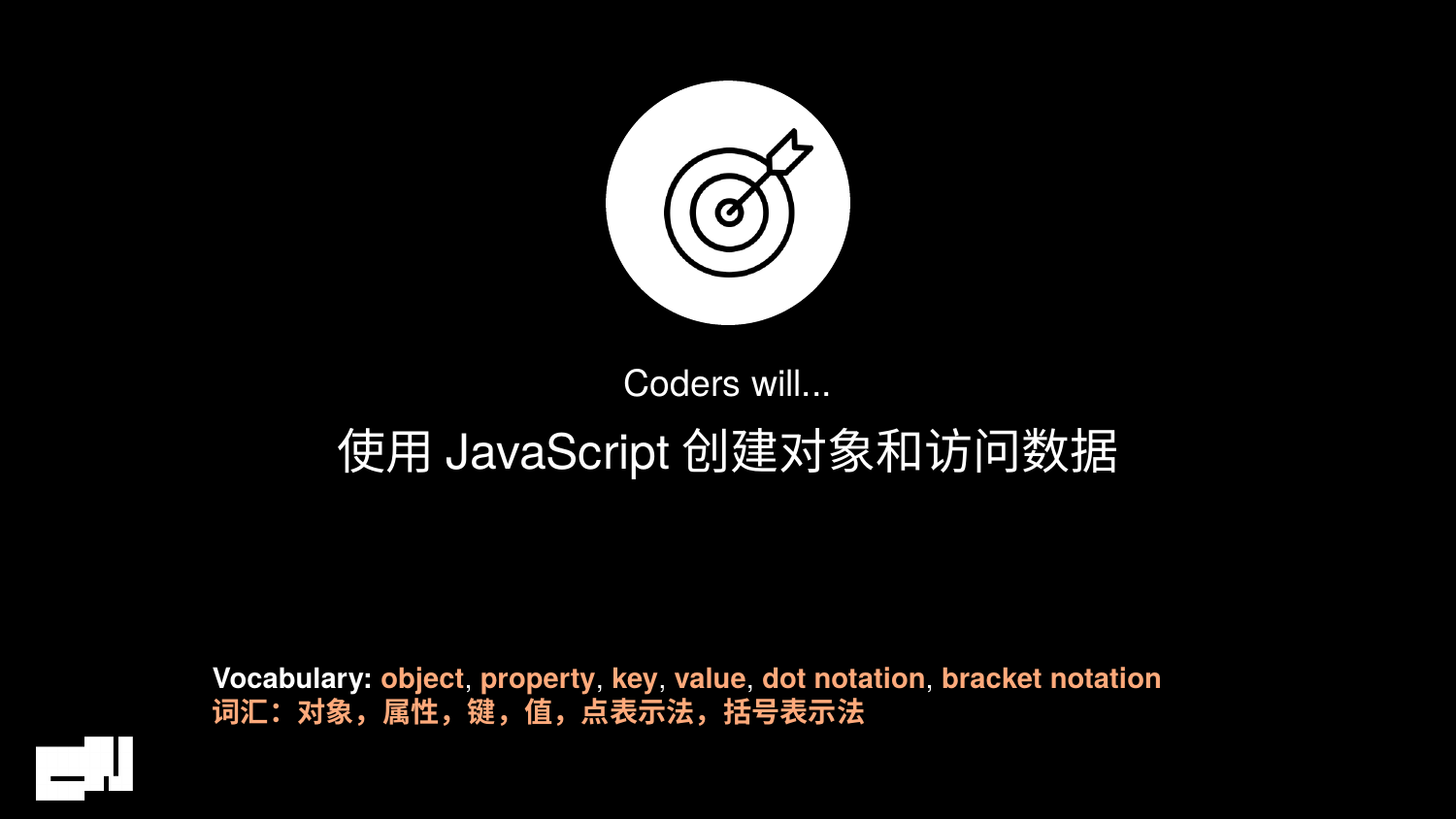

# 使用JavaScript创建对象和访问数据
Vocabulary: object, property, key, value, dot notation, bracket notation
词汇：对象，属性，键，值，点表示法，括号表示法